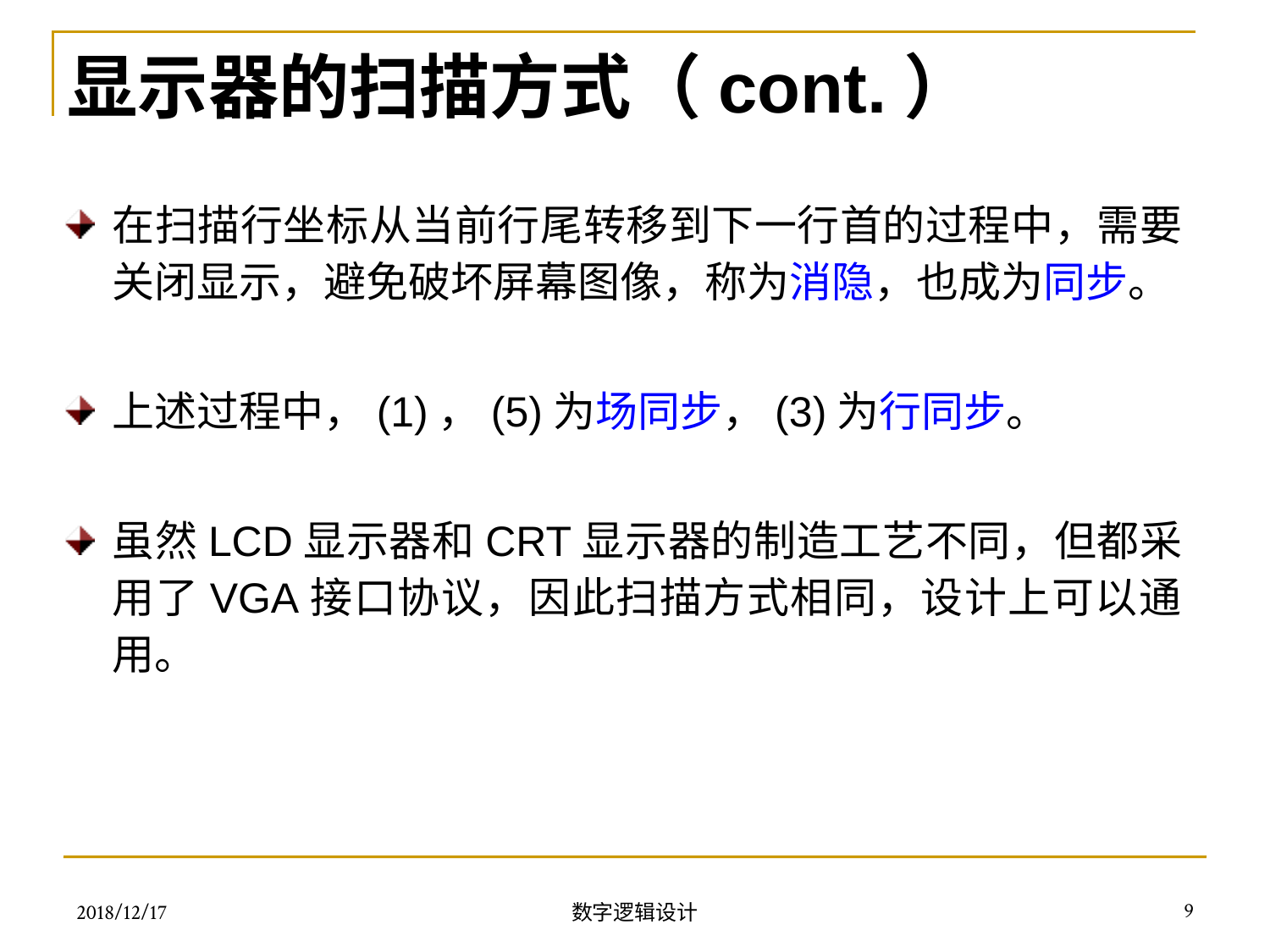

显示器的扫描方式（cont.）
在扫描行坐标从当前行尾转移到下一行首的过程中，需要关闭显示，避免破坏屏幕图像，称为消隐，也成为同步。

上述过程中，(1)，(5)为场同步，(3)为行同步。

虽然LCD显示器和CRT显示器的制造工艺不同，但都采用了VGA接口协议，因此扫描方式相同，设计上可以通用。
2018/12/17
9
数字逻辑设计